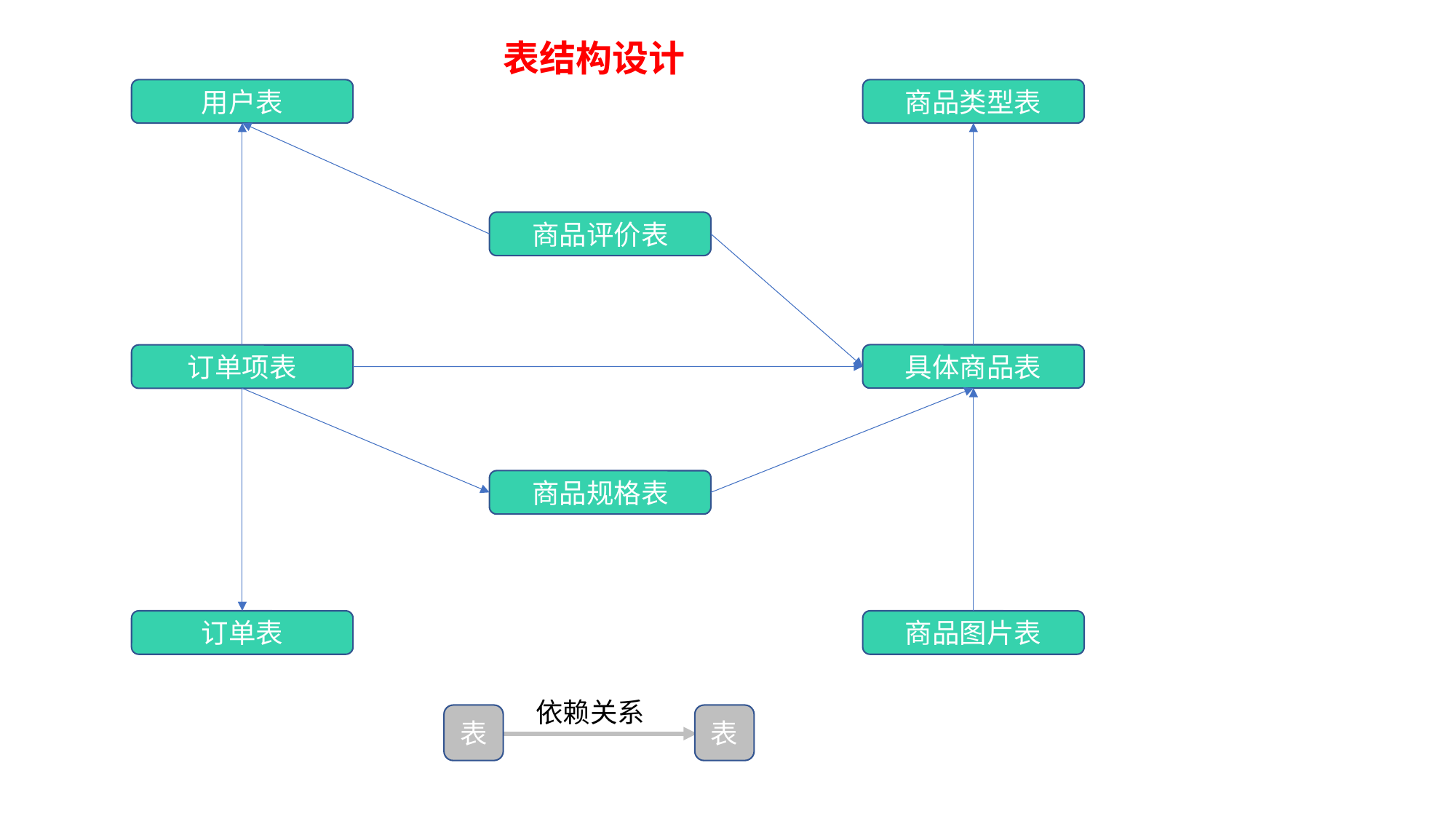

表结构设计
用户表
商品类型表
商品评价表
具体商品表
订单项表
商品规格表
商品图片表
订单表
依赖关系
表
表